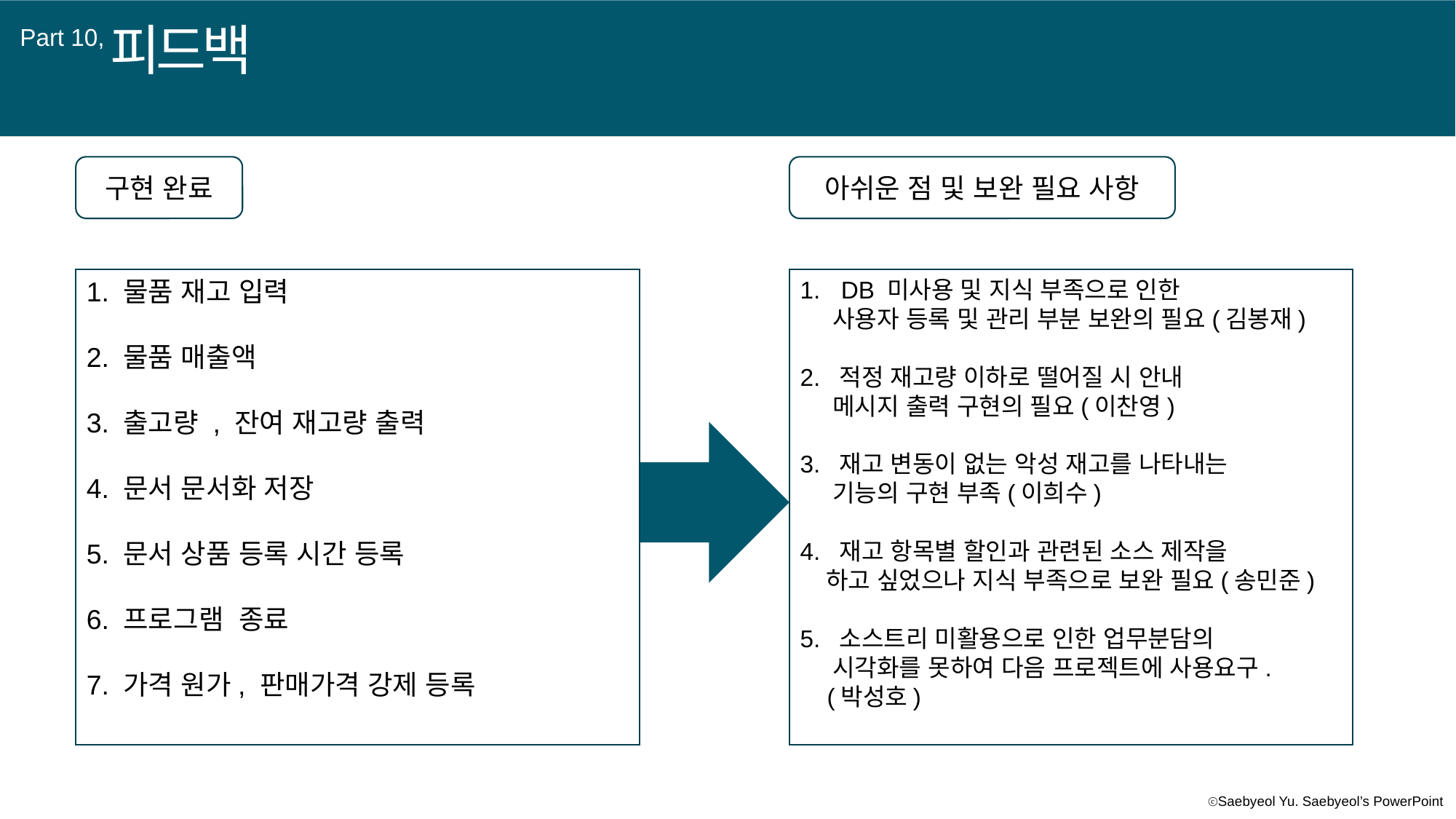

피드백
Part 10,
구현 완료
아쉬운 점 및 보완 필요 사항
DB 미사용 및 지식 부족으로 인한
    사용자 등록 및 관리 부분 보완의 필요(김봉재)

2.  적정 재고량 이하로 떨어질 시 안내
    메시지 출력 구현의 필요(이찬영)

3.  재고 변동이 없는 악성 재고를 나타내는
    기능의 구현 부족(이희수)

4.  재고 항목별 할인과 관련된 소스 제작을
   하고 싶었으나 지식 부족으로 보완 필요(송민준)

5.  소스트리 미활용으로 인한 업무분담의
    시각화를 못하여 다음 프로젝트에 사용요구.
    (박성호)

1. 물품 재고 입력

2. 물품 매출액

3. 출고량 , 잔여 재고량 출력

4. 문서 문서화 저장

5. 문서 상품 등록 시간 등록

6. 프로그램  종료

7. 가격 원가, 판매가격 강제 등록